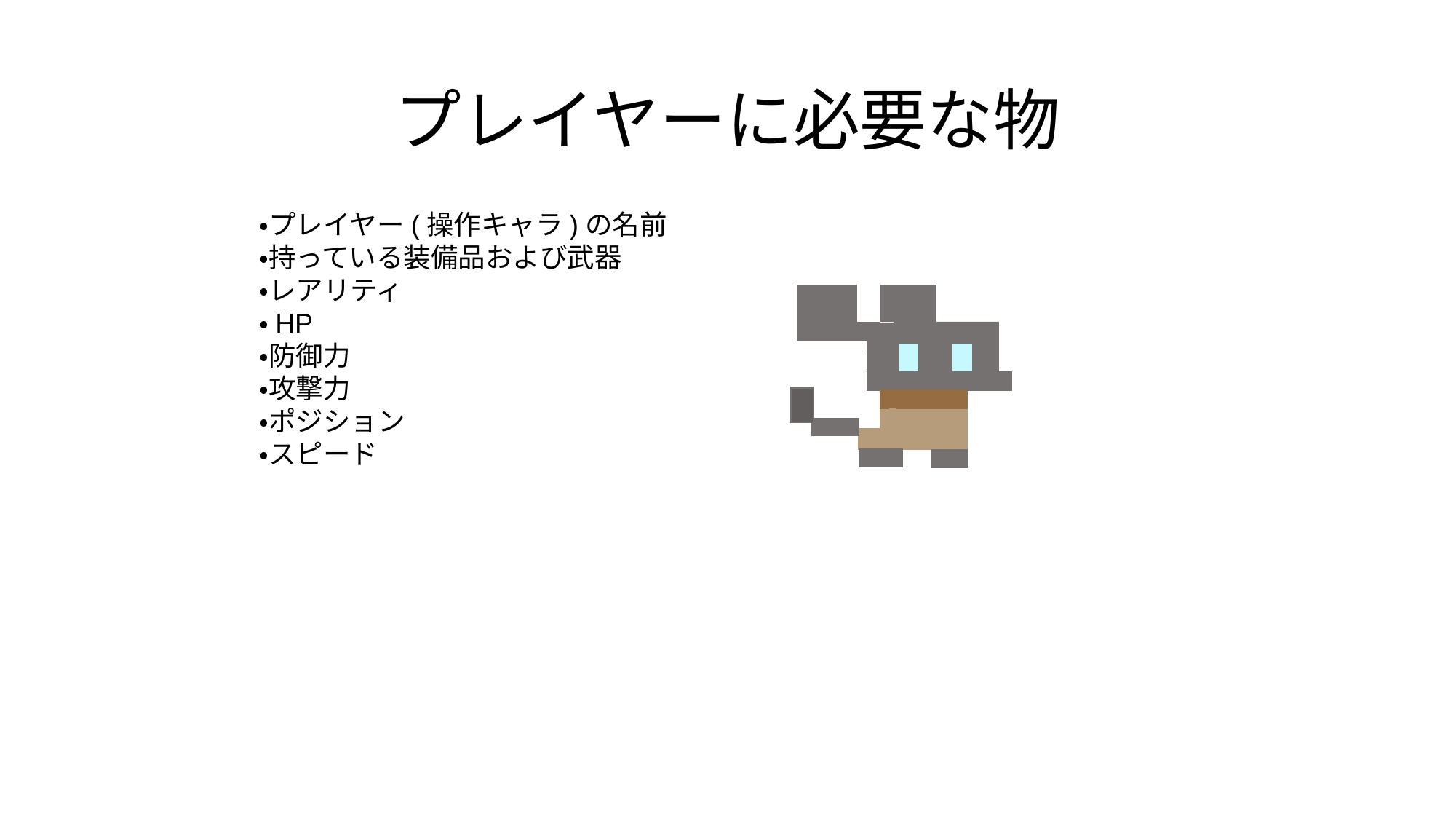

# プレイヤーに必要な物
・プレイヤー(操作キャラ)の名前
・持っている装備品および武器
・レアリティ
・HP
・防御力
・攻撃力
・ポジション
・スピード